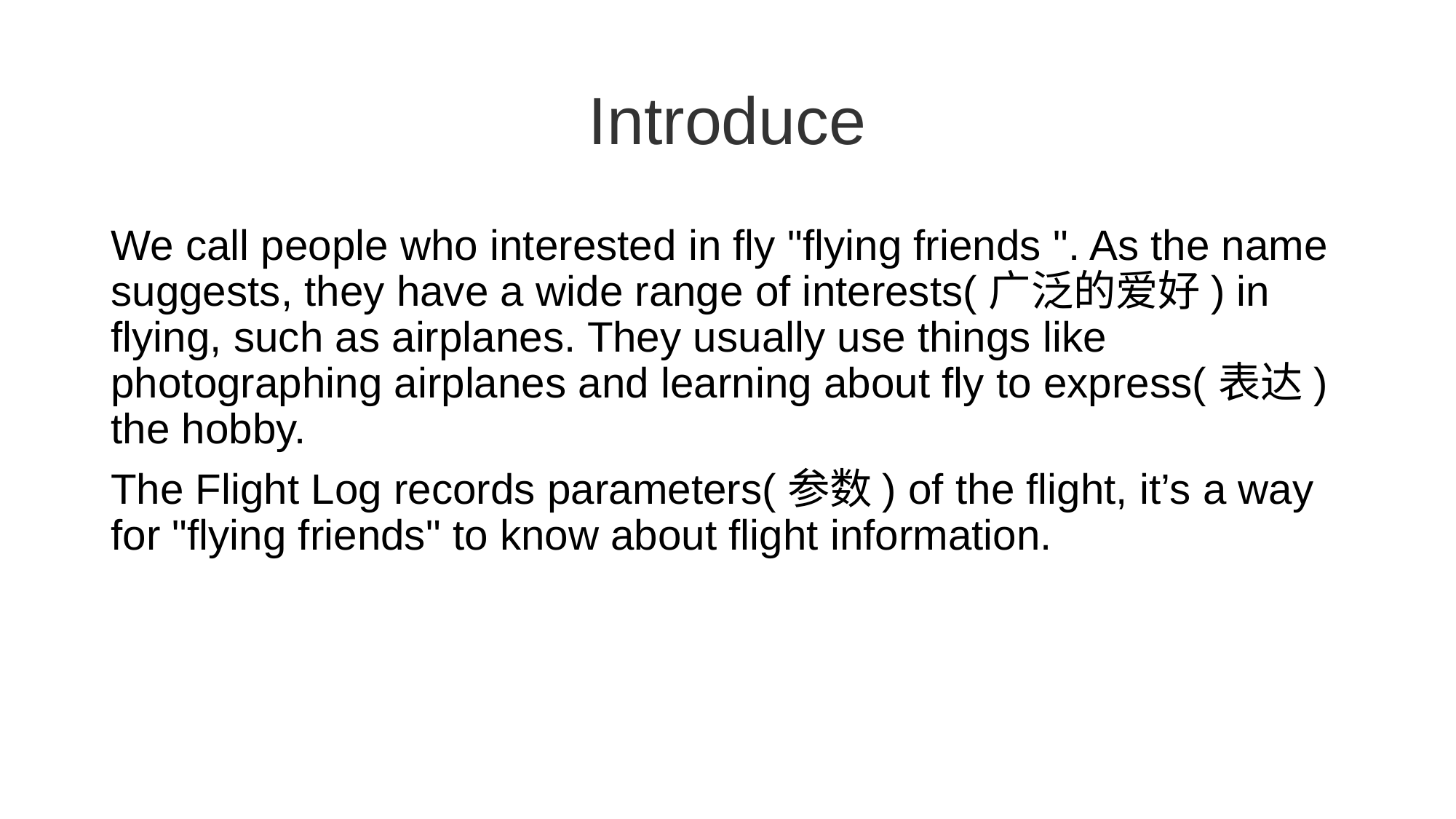

# Introduce
We call people who interested in fly "flying friends ". As the name suggests, they have a wide range of interests(广泛的爱好) in flying, such as airplanes. They usually use things like photographing airplanes and learning about fly to express(表达) the hobby.
The Flight Log records parameters(参数) of the flight, it’s a way for "flying friends" to know about flight information.